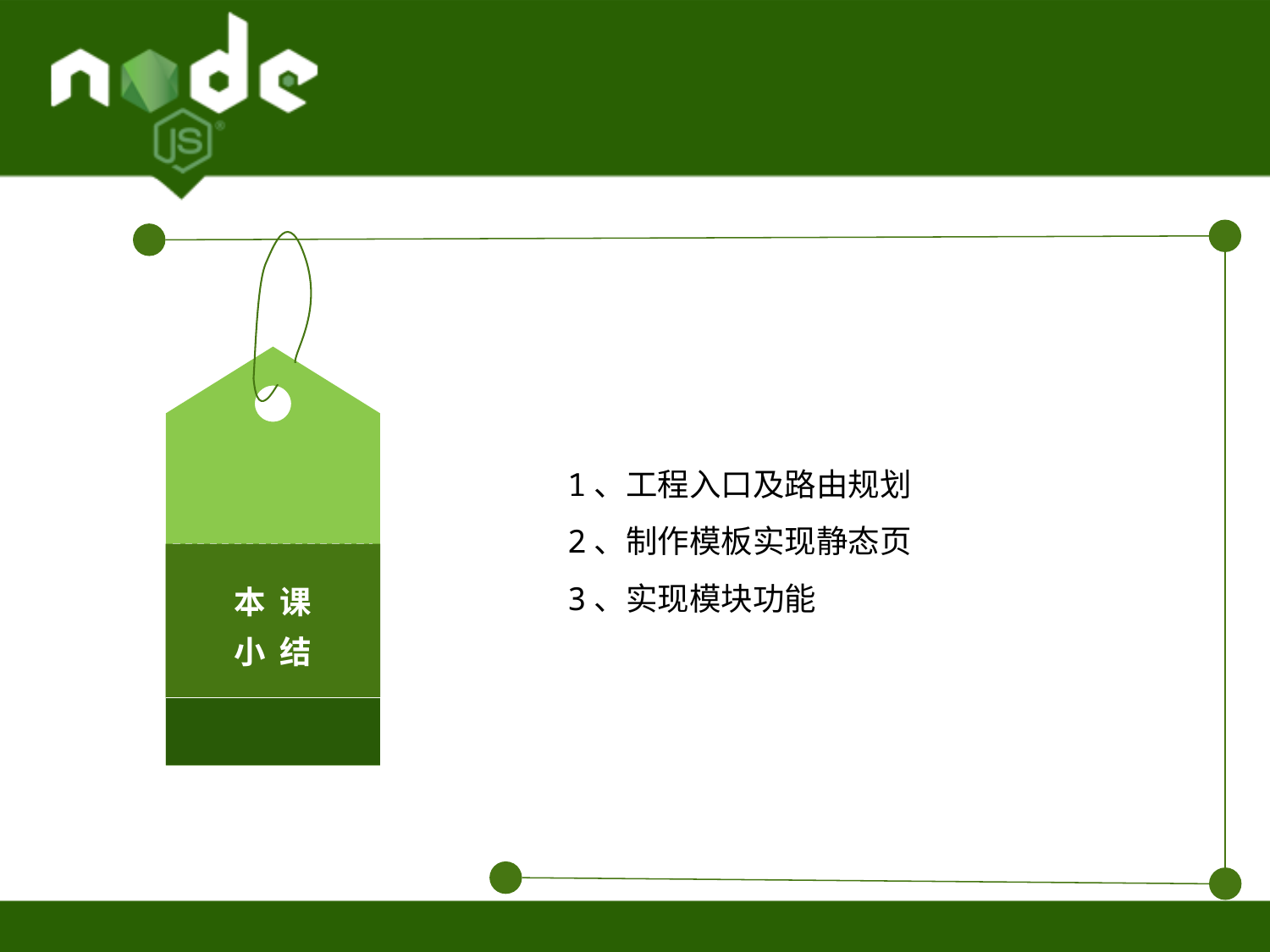

本  课
小  结

1、工程入口及路由规划
2、制作模板实现静态页
3、实现模块功能